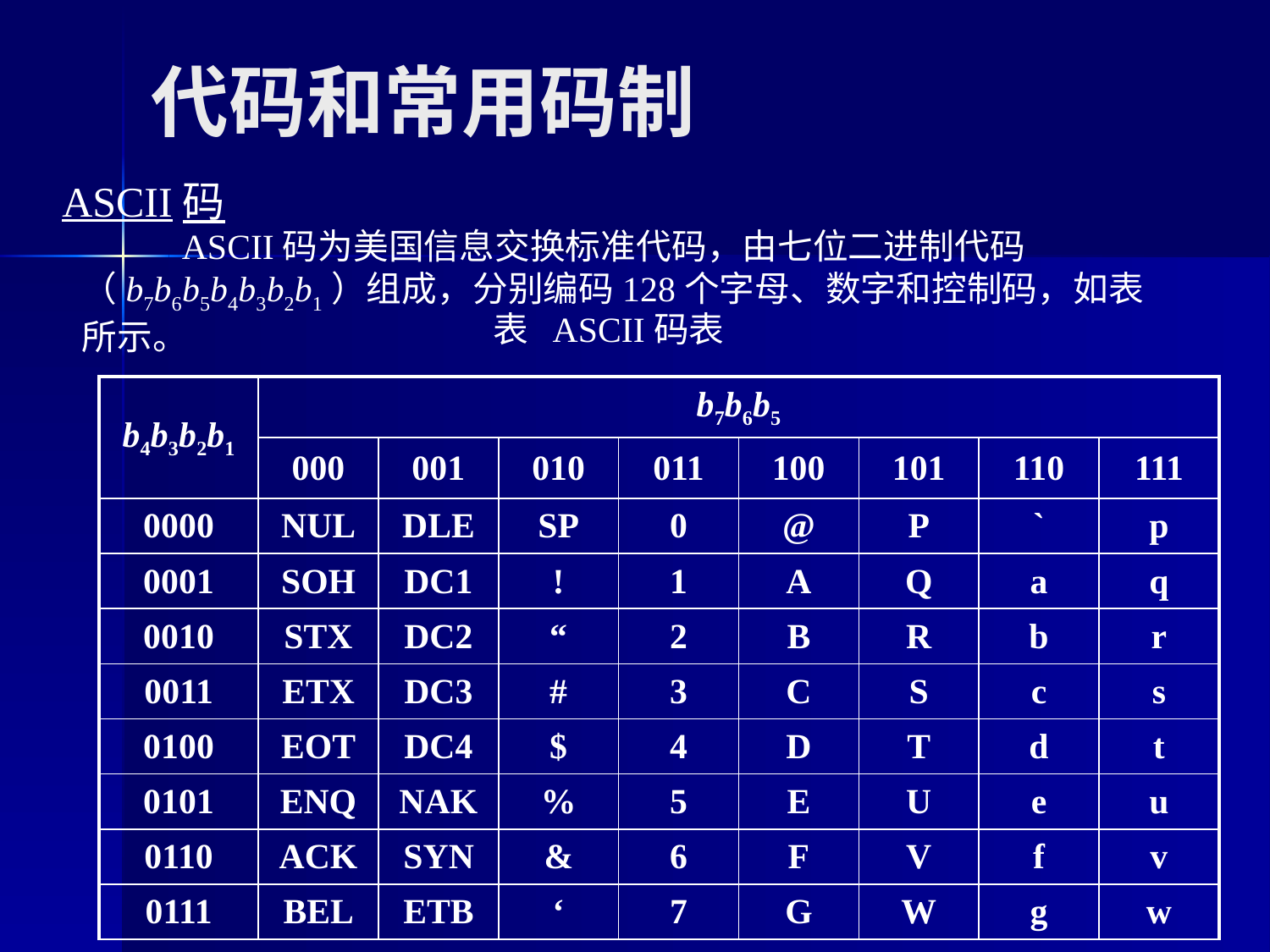

# 代码和常用码制
ASCII码
ASCII码为美国信息交换标准代码，由七位二进制代码（b7b6b5b4b3b2b1）组成，分别编码128个字母、数字和控制码，如表所示。
表  ASCII码表
| b4b3b2b1 | b7b6b5 |  |  |  |  |  |  |  |
| --- | --- | --- | --- | --- | --- | --- | --- | --- |
|  | 000 | 001 | 010 | 011 | 100 | 101 | 110 | 111 |
| 0000 | NUL | DLE | SP | 0 | @ | P | ` | p |
| 0001 | SOH | DC1 | ! | 1 | A | Q | a | q |
| 0010 | STX | DC2 | “ | 2 | B | R | b | r |
| 0011 | ETX | DC3 | # | 3 | C | S | c | s |
| 0100 | EOT | DC4 | $ | 4 | D | T | d | t |
| 0101 | ENQ | NAK | % | 5 | E | U | e | u |
| 0110 | ACK | SYN | & | 6 | F | V | f | v |
| 0111 | BEL | ETB | ‘ | 7 | G | W | g | w |